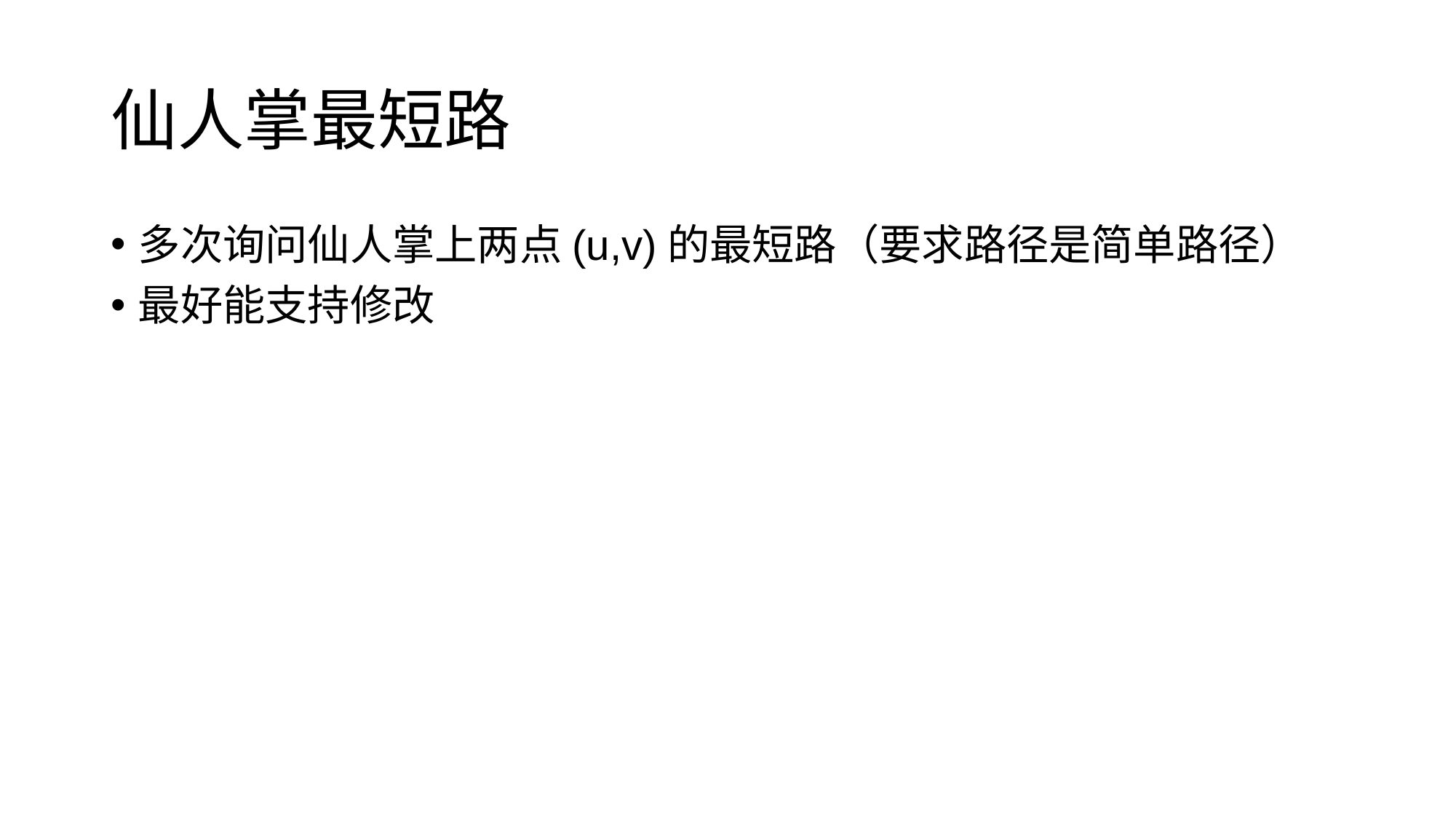

# 仙人掌最短路
多次询问仙人掌上两点(u,v)的最短路（要求路径是简单路径）
最好能支持修改